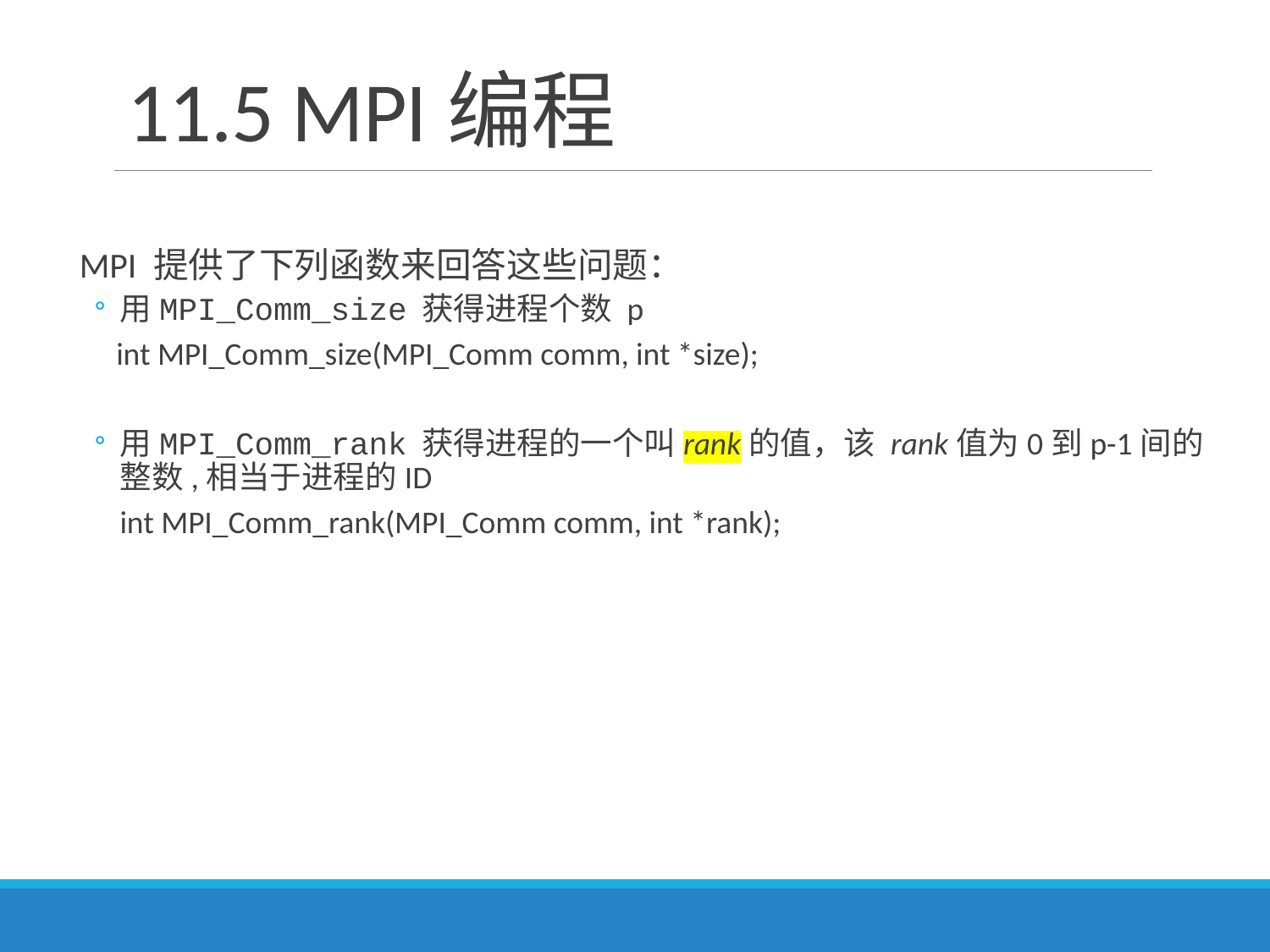

# 11.5 MPI编程
MPI 提供了下列函数来回答这些问题：
用MPI_Comm_size 获得进程个数 p
   int MPI_Comm_size(MPI_Comm comm, int *size);

用MPI_Comm_rank 获得进程的一个叫rank的值，该 rank值为0到p-1间的整数,相当于进程的ID
	int MPI_Comm_rank(MPI_Comm comm, int *rank);
80